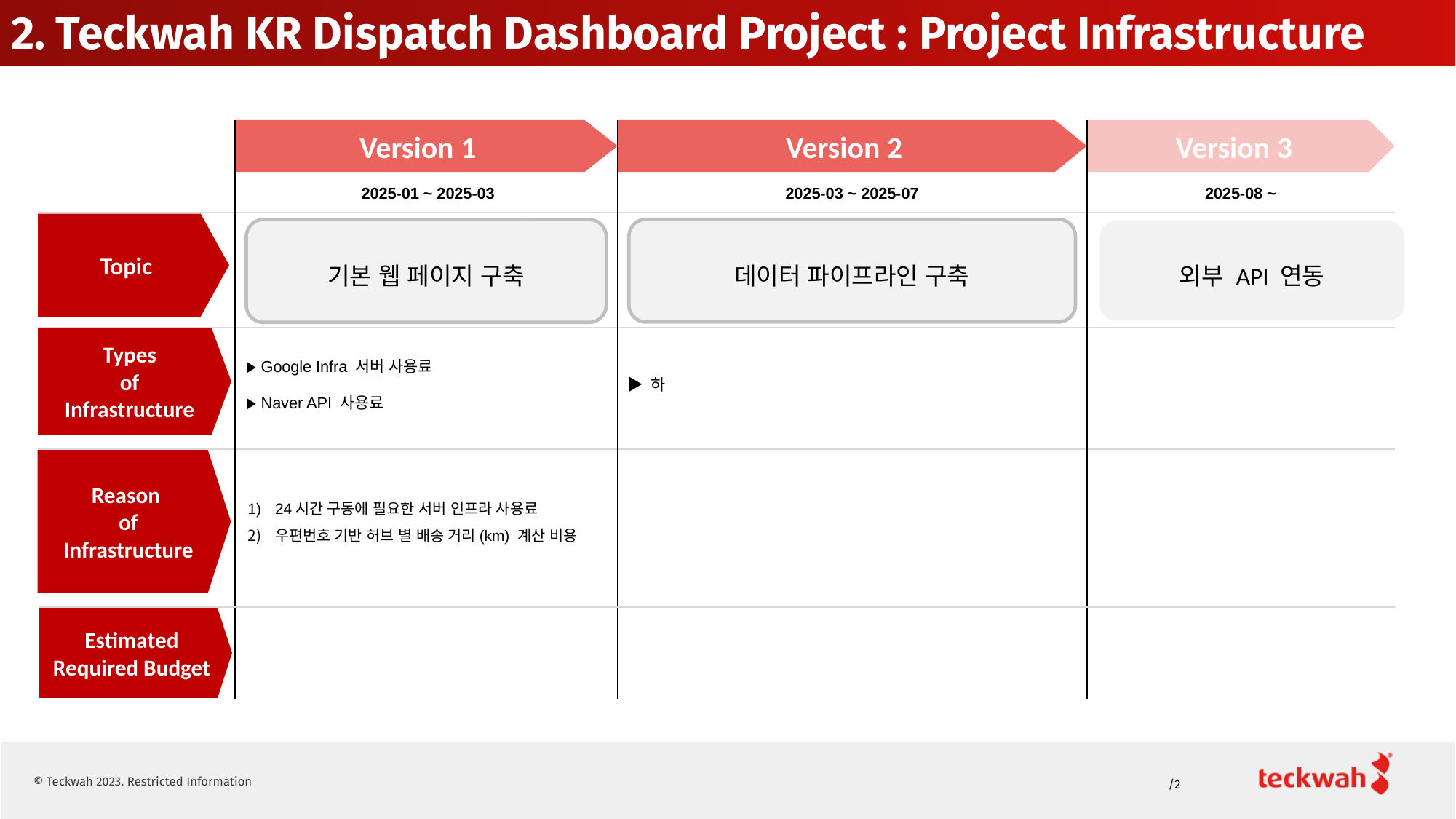

# 2. Teckwah KR Dispatch Dashboard Project : Project Infrastructure

Version 1
Version 2
Version 3
2025-01 ~ 2025-03
2025-03 ~ 2025-07
2025-08 ~
Topic
데이터 파이프라인 구축
외부 API 연동
기본 웹 페이지 구축
Types
of
Infrastructure
▶ Google Infra 서버 사용료

▶ Naver API 사용료
▶ 하
Reason
of
Infrastructure
24시간 구동에 필요한 서버 인프라 사용료
우편번호 기반 허브 별 배송 거리(km) 계산 비용
Estimated
Required Budget
© Teckwah 2023. Restricted Information

/2